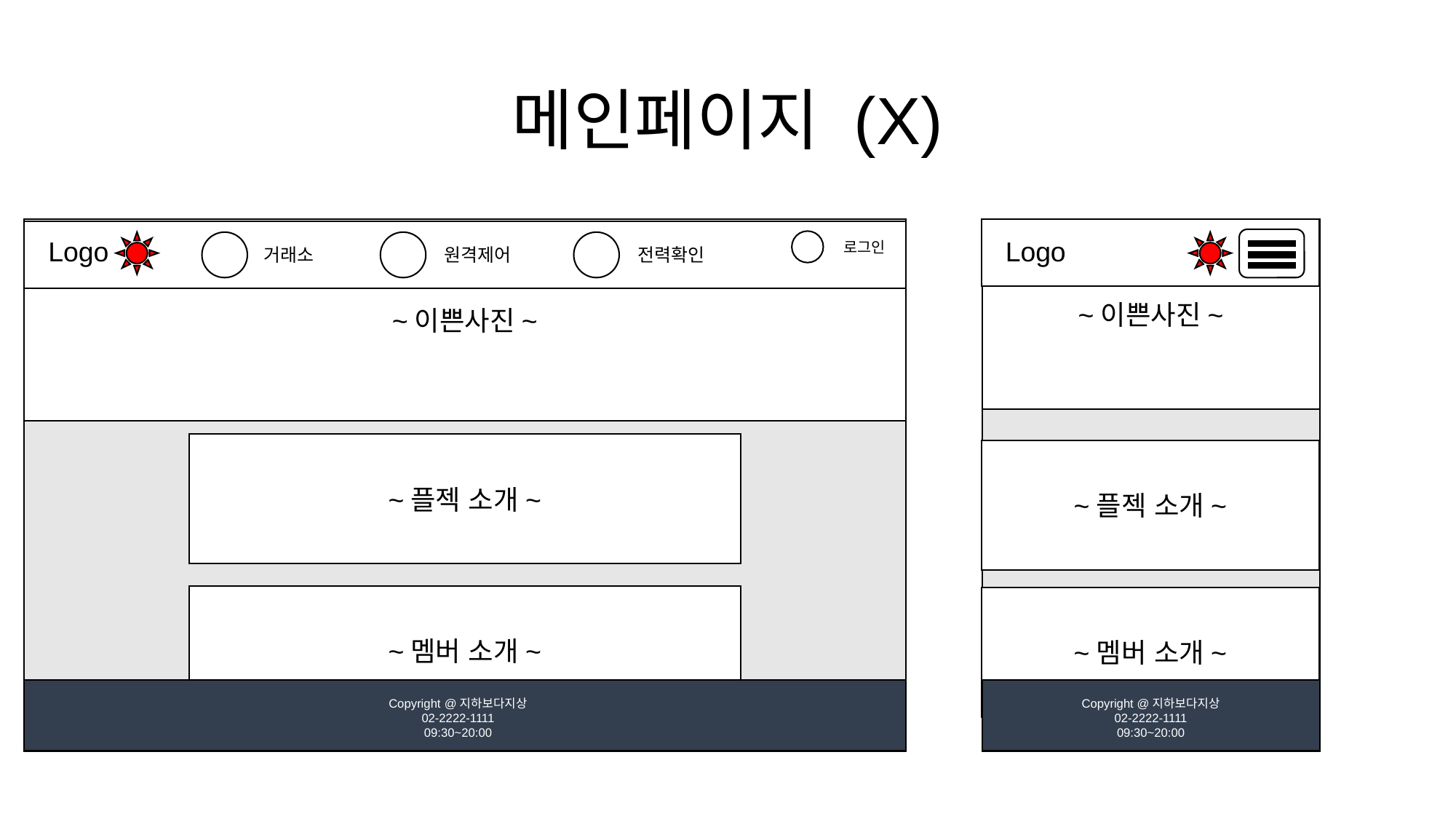

# 메인페이지 (X)

~이쁜사진~

~이쁜사진~

Logo
Logo

로그인
원격제어
전력확인
거래소
~플젝 소개~
~플젝 소개~
~멤버 소개~
~멤버 소개~

Copyright @지하보다지상
02-2222-1111
09:30~20:00
Copyright @지하보다지상
02-2222-1111
09:30~20:00